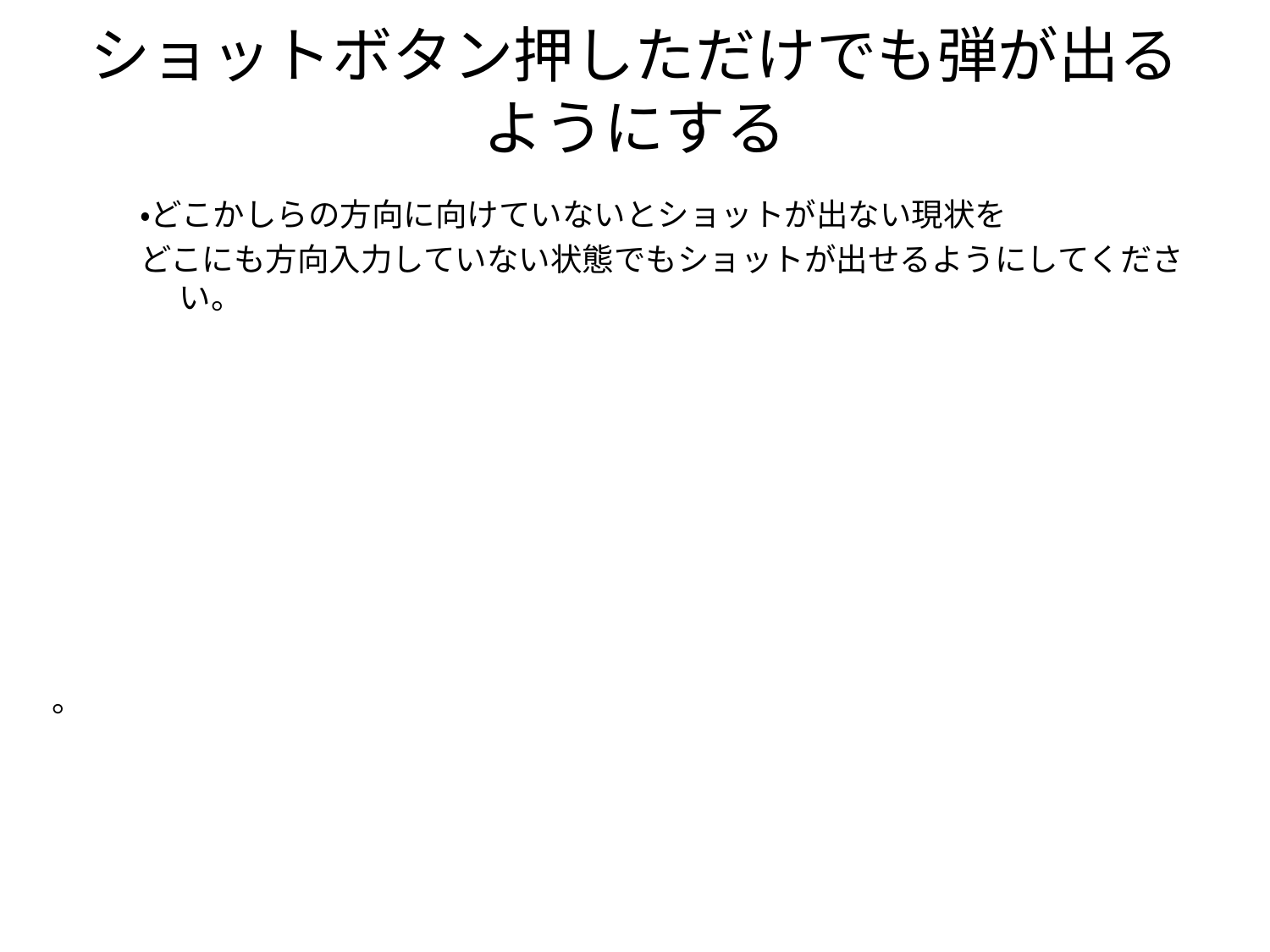

# ショットボタン押しただけでも弾が出るようにする
・どこかしらの方向に向けていないとショットが出ない現状を
どこにも方向入力していない状態でもショットが出せるようにしてください。
。